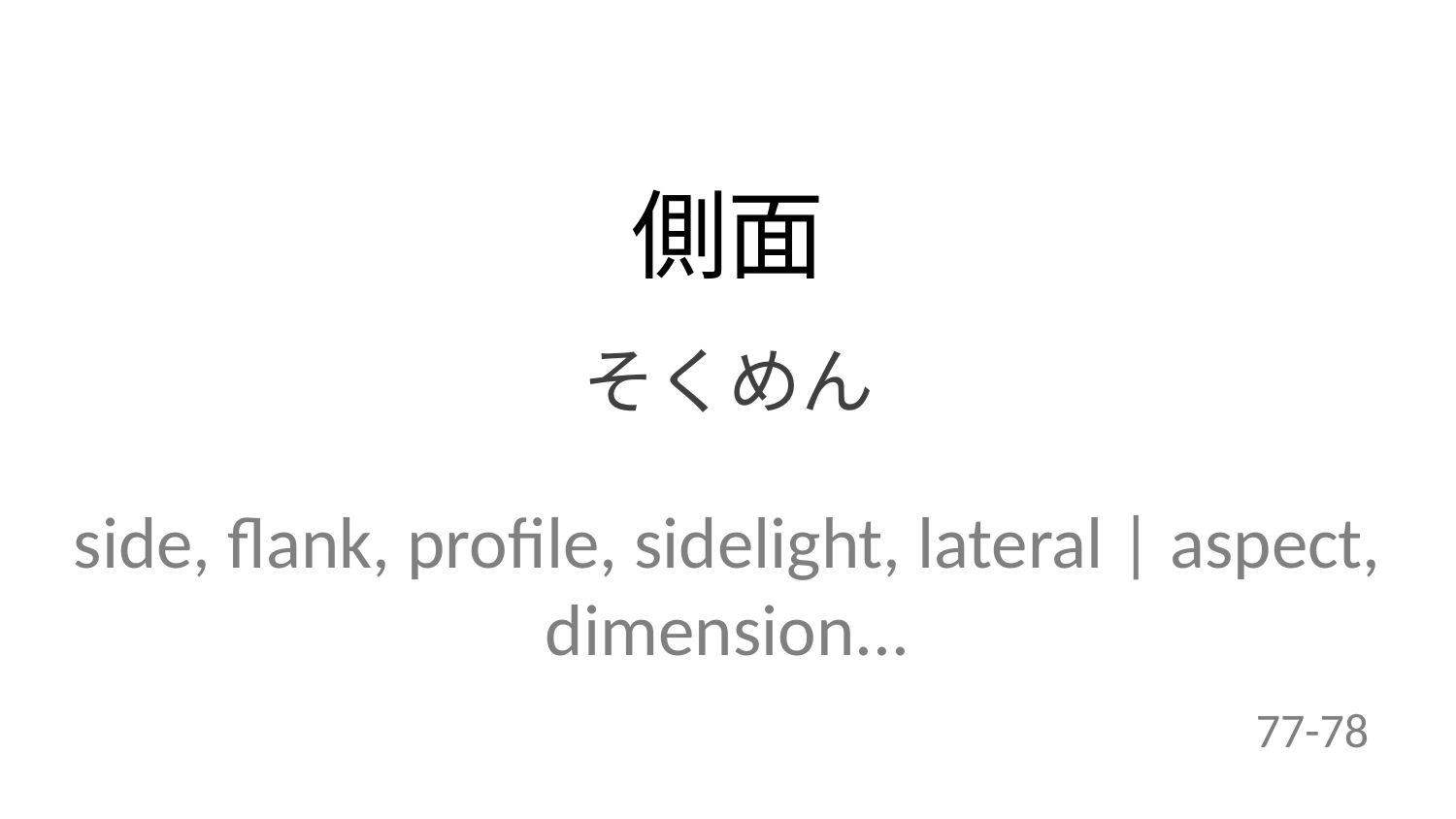

側面

そくめん
side, flank, profile, sidelight, lateral | aspect, dimension...
77-78